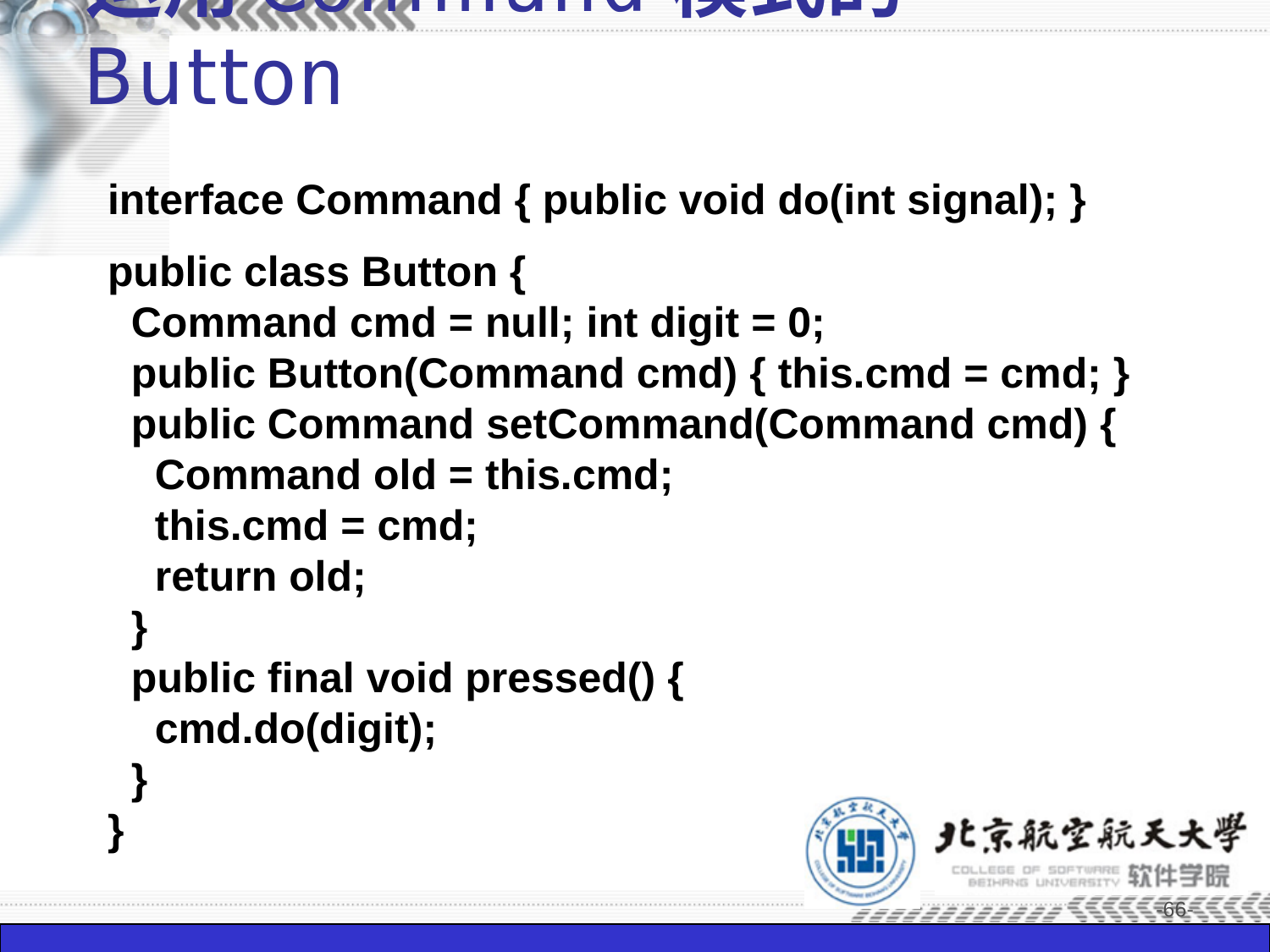

# 运用Command模式的Button
interface Command { public void do(int signal); }
public class Button {
  Command cmd = null; int digit = 0;
  public Button(Command cmd) { this.cmd = cmd; }
  public Command setCommand(Command cmd) {
    Command old = this.cmd;
    this.cmd = cmd;
    return old;
  }
  public final void pressed() {
    cmd.do(digit);
  }
}
-66-